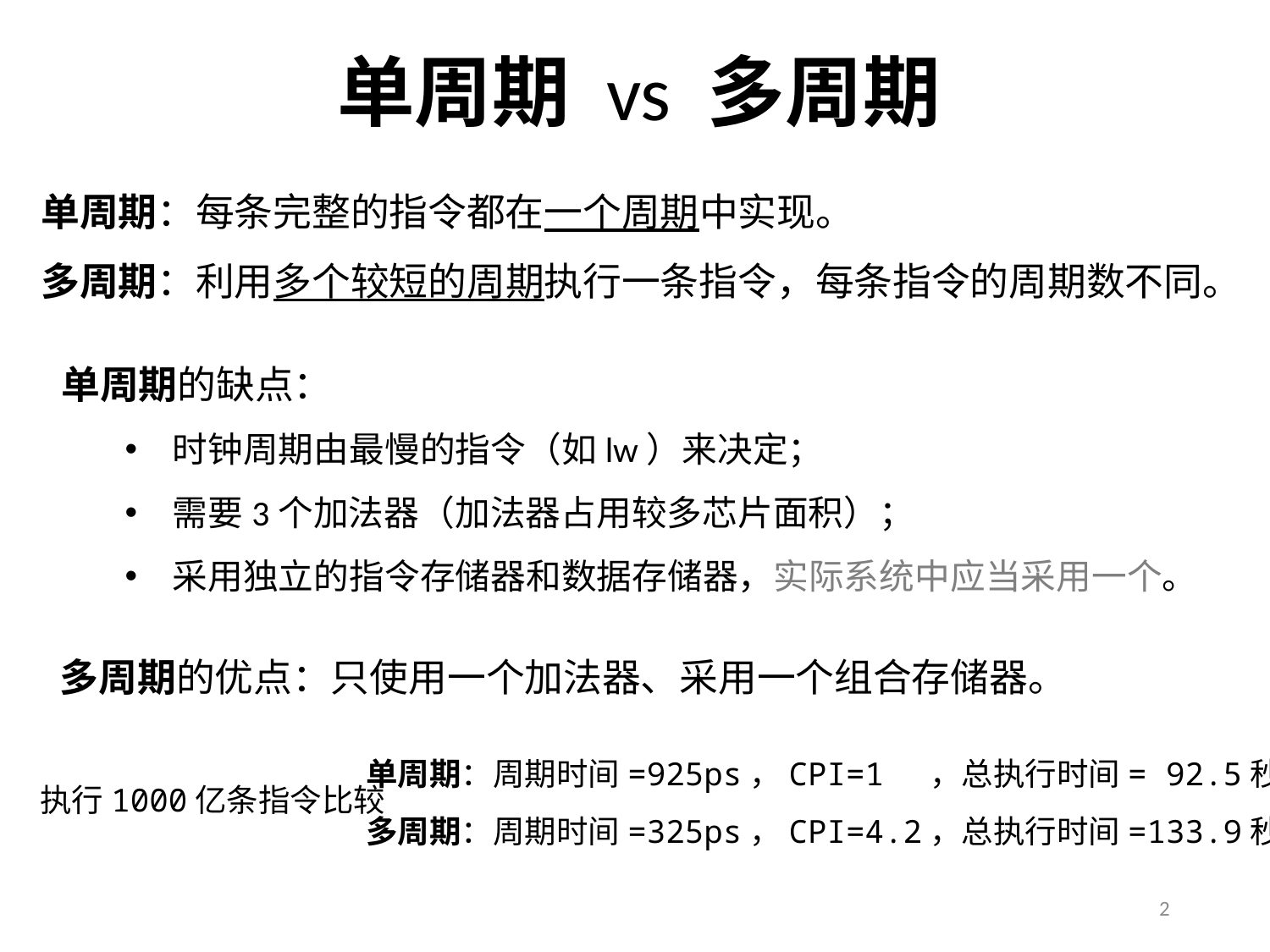

# 单周期 vs 多周期
单周期：每条完整的指令都在一个周期中实现。
多周期：利用多个较短的周期执行一条指令，每条指令的周期数不同。
单周期的缺点：
时钟周期由最慢的指令（如lw）来决定；
需要3个加法器（加法器占用较多芯片面积）；
采用独立的指令存储器和数据存储器，实际系统中应当采用一个。
多周期的优点：只使用一个加法器、采用一个组合存储器。
单周期：周期时间=925ps，CPI=1  ，总执行时间= 92.5秒
执行1000亿条指令比较
多周期：周期时间=325ps，CPI=4.2，总执行时间=133.9秒
2